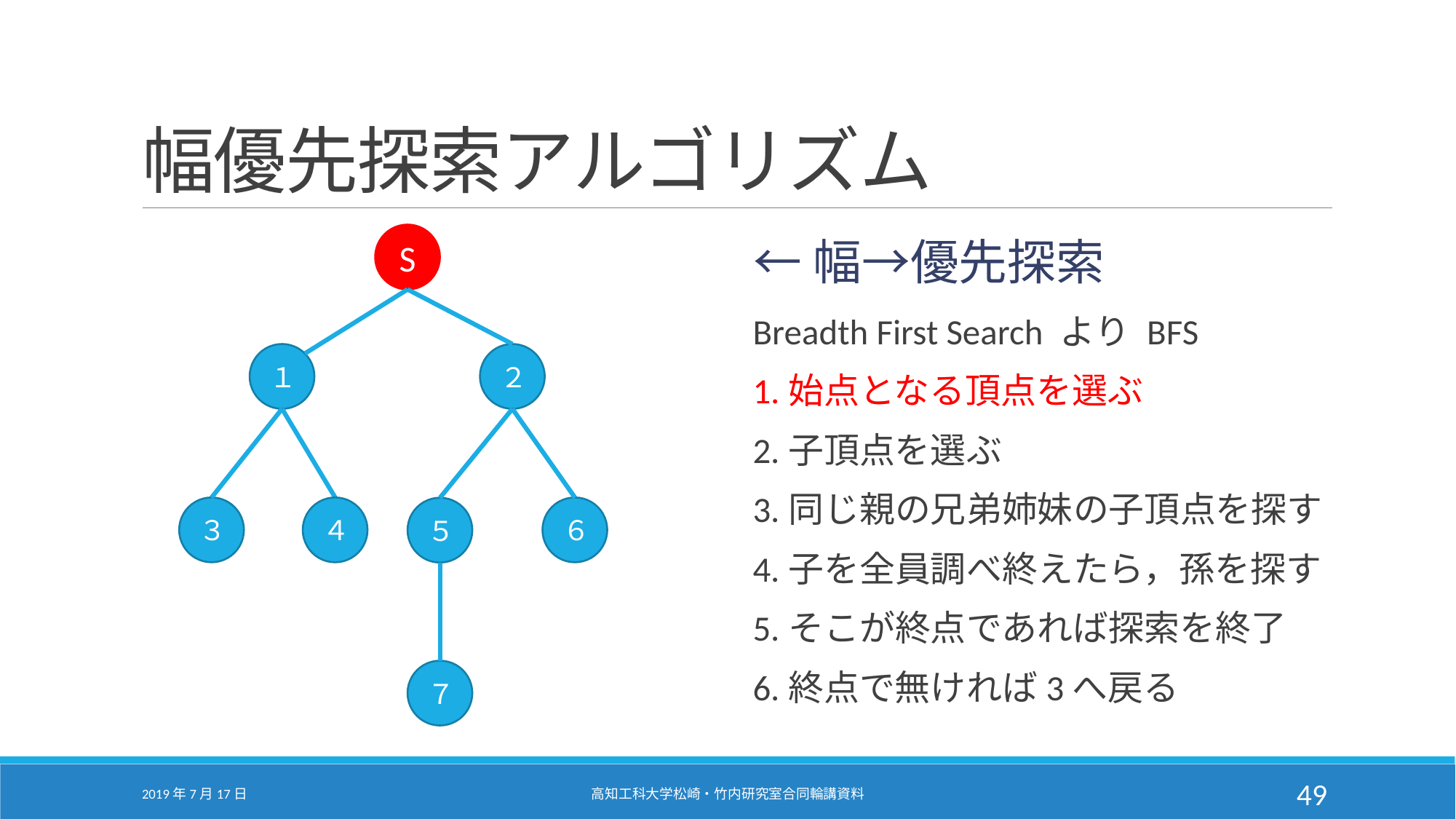

# 幅優先探索アルゴリズム
←幅→優先探索
S
Breadth First Search より BFS
1.始点となる頂点を選ぶ
2.子頂点を選ぶ
3.同じ親の兄弟姉妹の子頂点を探す
4.子を全員調べ終えたら，孫を探す
5.そこが終点であれば探索を終了
6.終点で無ければ3へ戻る
２
１
４
６
３
５
７
2019年7月17日
高知工科大学松崎・竹内研究室合同輪講資料
49